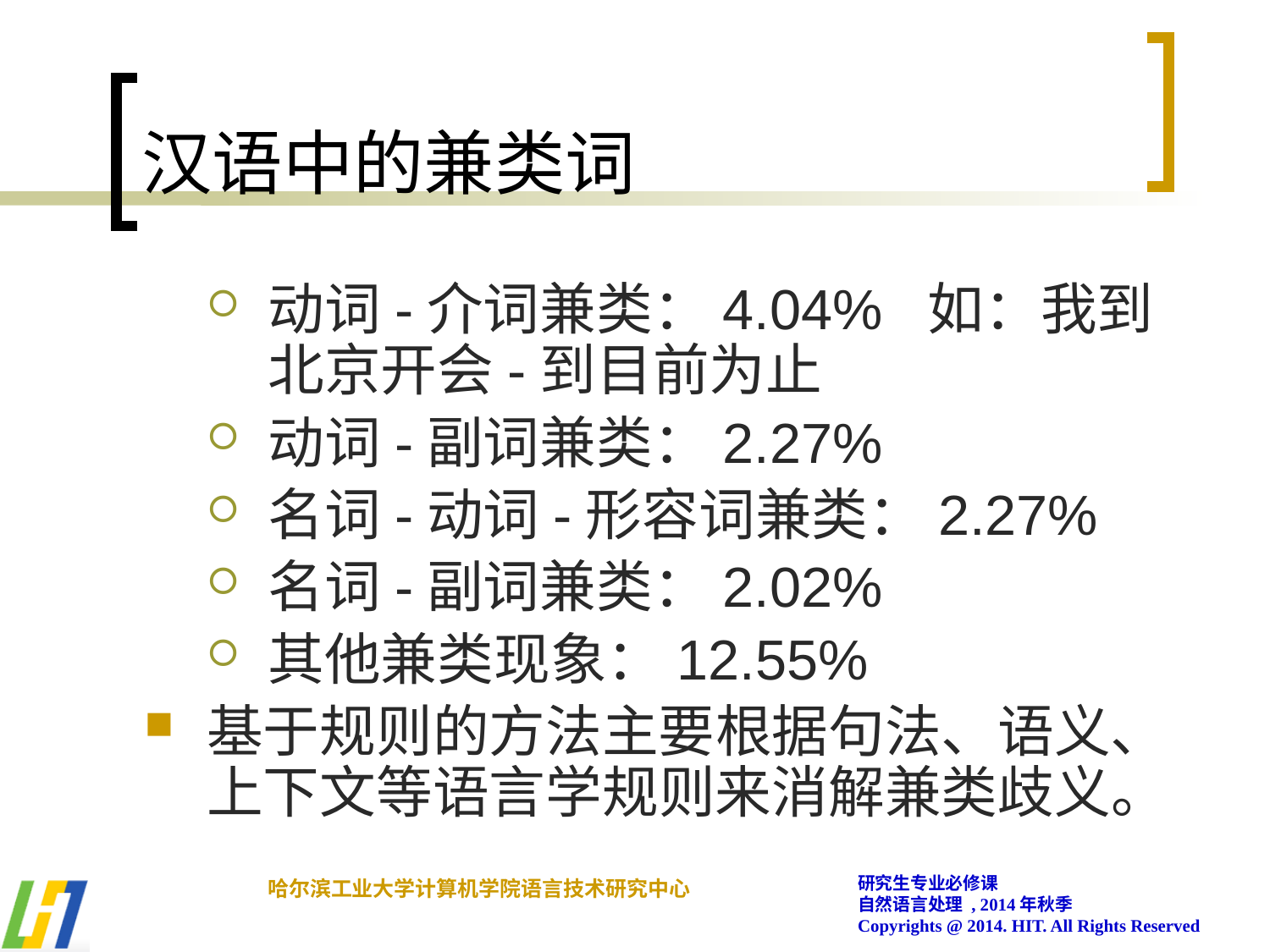

# 汉语中的兼类词
动词-介词兼类：4.04%  如：我到北京开会-到目前为止
动词-副词兼类：2.27%
名词-动词-形容词兼类：2.27%
名词-副词兼类：2.02%
其他兼类现象：12.55%
基于规则的方法主要根据句法、语义、上下文等语言学规则来消解兼类歧义。

研究生专业必修课
自然语言处理 , 2014年秋季
Copyrights @ 2014. HIT. All Rights Reserved
哈尔滨工业大学计算机学院语言技术研究中心